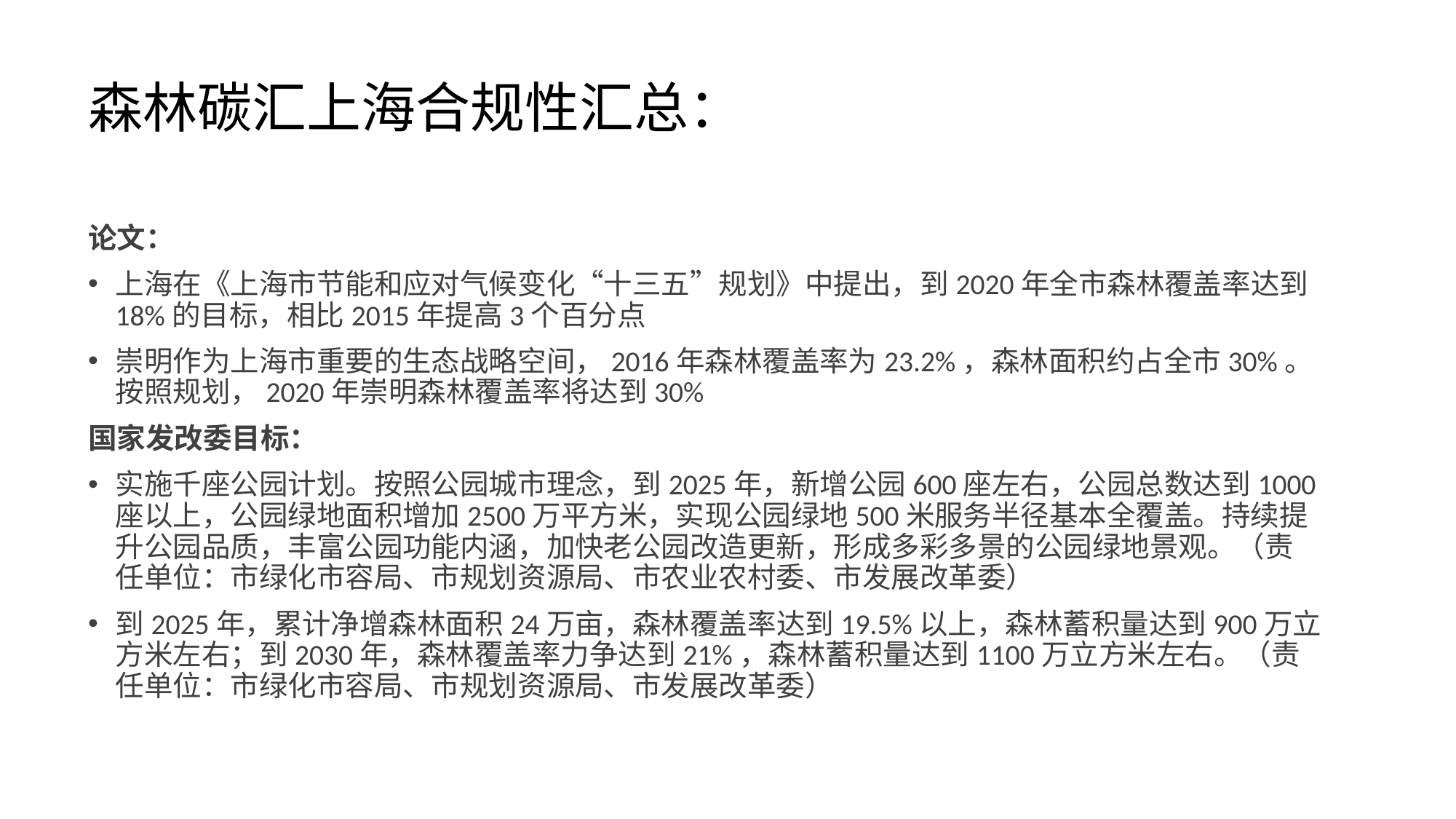

# 森林碳汇上海合规性汇总：
论文：
上海在《上海市节能和应对气候变化“十三五”规划》中提出，到2020年全市森林覆盖率达到18%的目标，相比2015年提高3个百分点
崇明作为上海市重要的生态战略空间，2016年森林覆盖率为23.2%，森林面积约占全市30%。按照规划，2020年崇明森林覆盖率将达到30%
国家发改委目标：
实施千座公园计划。按照公园城市理念，到2025年，新增公园600座左右，公园总数达到1000座以上，公园绿地面积增加2500万平方米，实现公园绿地500米服务半径基本全覆盖。持续提升公园品质，丰富公园功能内涵，加快老公园改造更新，形成多彩多景的公园绿地景观。（责任单位：市绿化市容局、市规划资源局、市农业农村委、市发展改革委）
到2025年，累计净增森林面积24万亩，森林覆盖率达到19.5%以上，森林蓄积量达到900万立方米左右；到2030年，森林覆盖率力争达到21%，森林蓄积量达到1100万立方米左右。（责任单位：市绿化市容局、市规划资源局、市发展改革委）